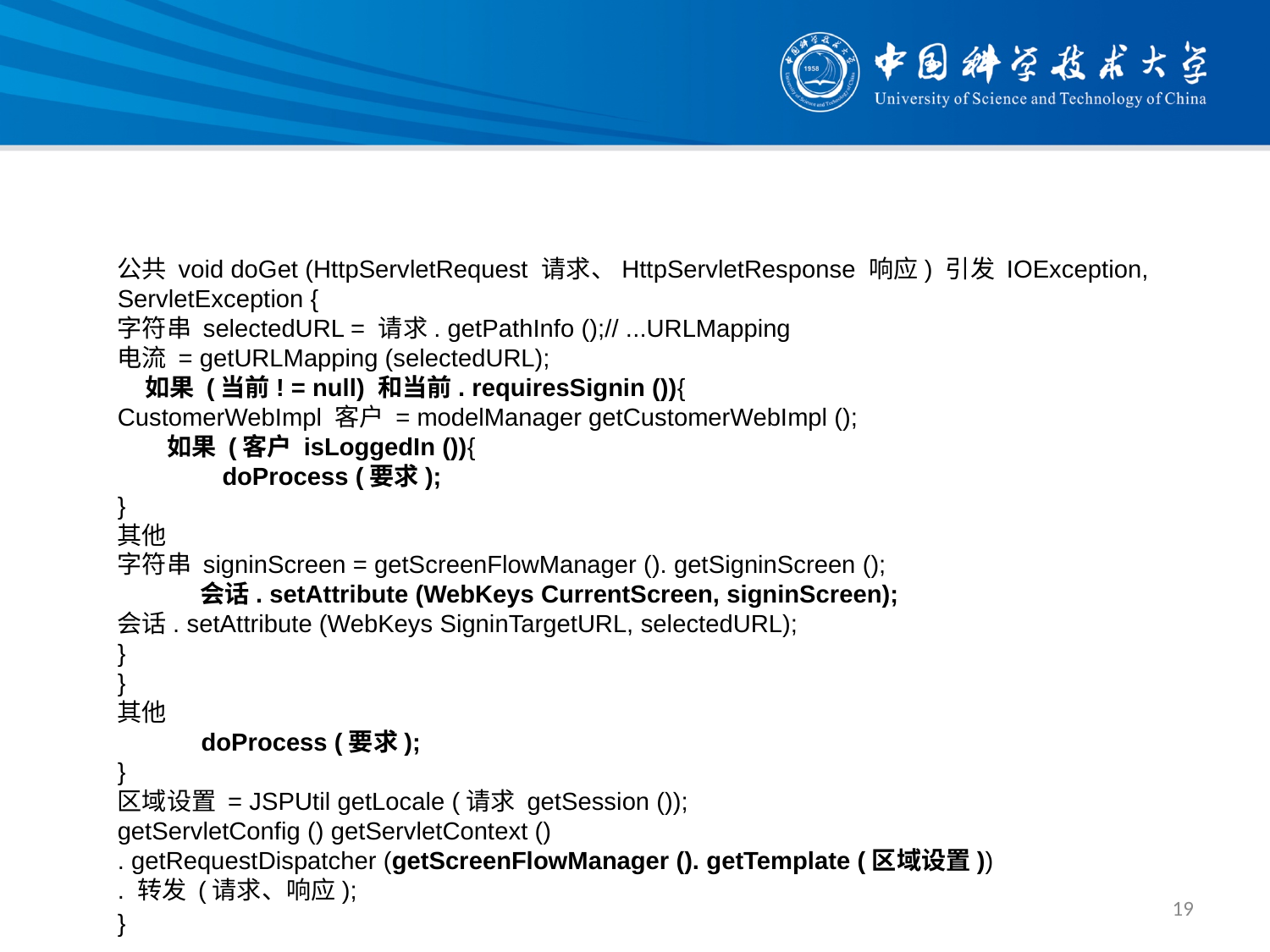

公共 void doGet (HttpServletRequest 请求、HttpServletResponse 响应) 引发 IOException, ServletException {
字符串 selectedURL = 请求. getPathInfo ();// ...URLMapping
电流 = getURLMapping (selectedURL);
    如果 (当前! = null) 和当前. requiresSignin ()){
CustomerWebImpl 客户 = modelManager getCustomerWebImpl ();
        如果 (客户 isLoggedIn ()){
               doProcess (要求);
}
其他
字符串 signinScreen = getScreenFlowManager (). getSigninScreen ();
              会话. setAttribute (WebKeys CurrentScreen, signinScreen);
会话. setAttribute (WebKeys SigninTargetURL, selectedURL);
}
}
其他
            doProcess (要求);
}
区域设置 = JSPUtil getLocale (请求 getSession ());
getServletConfig () getServletContext ()
. getRequestDispatcher (getScreenFlowManager (). getTemplate (区域设置))
. 转发 (请求、响应);
}
19